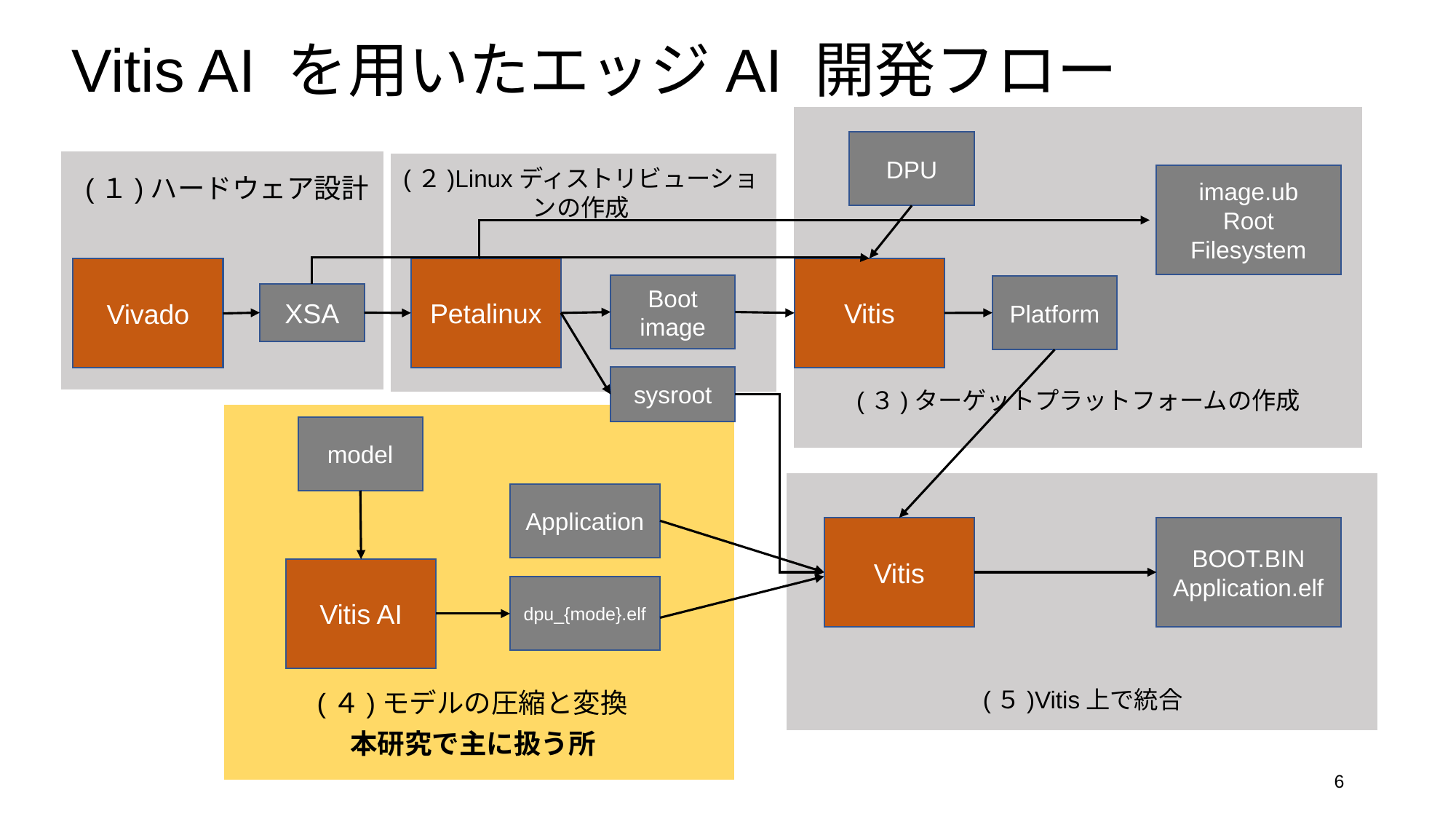

#
Vitis AI を用いたエッジAI 開発フロー

(３)ターゲットプラットフォームの作成

DPU
Vitis
Platform
image.ub
Root Filesystem
BOOT.BIN
Application.elf
model
Vitis AI
dpu_{mode}.elf
Application
Petalinux
Boot
image
sysroot
Vivado
XSA

(１)ハードウェア設計

(２)Linuxディストリビューションの作成

本研究で主に扱う所

(５)Vitis上で統合
Vitis
(４)モデルの圧縮と変換
6